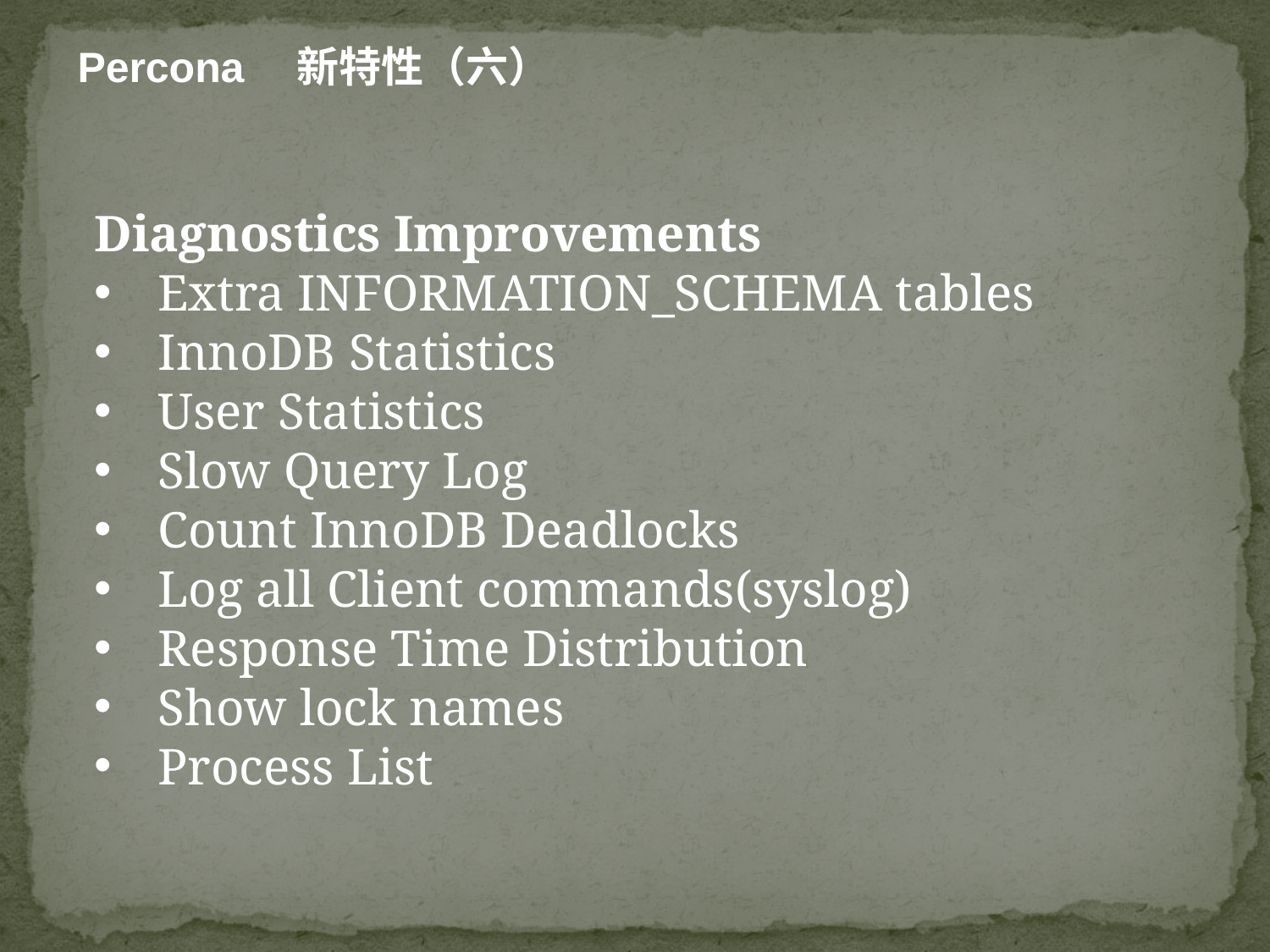

Percona　新特性（六）
Diagnostics Improvements
Extra INFORMATION_SCHEMA tables
InnoDB Statistics
User Statistics
Slow Query Log
Count InnoDB Deadlocks
Log all Client commands(syslog)
Response Time Distribution
Show lock names
Process List